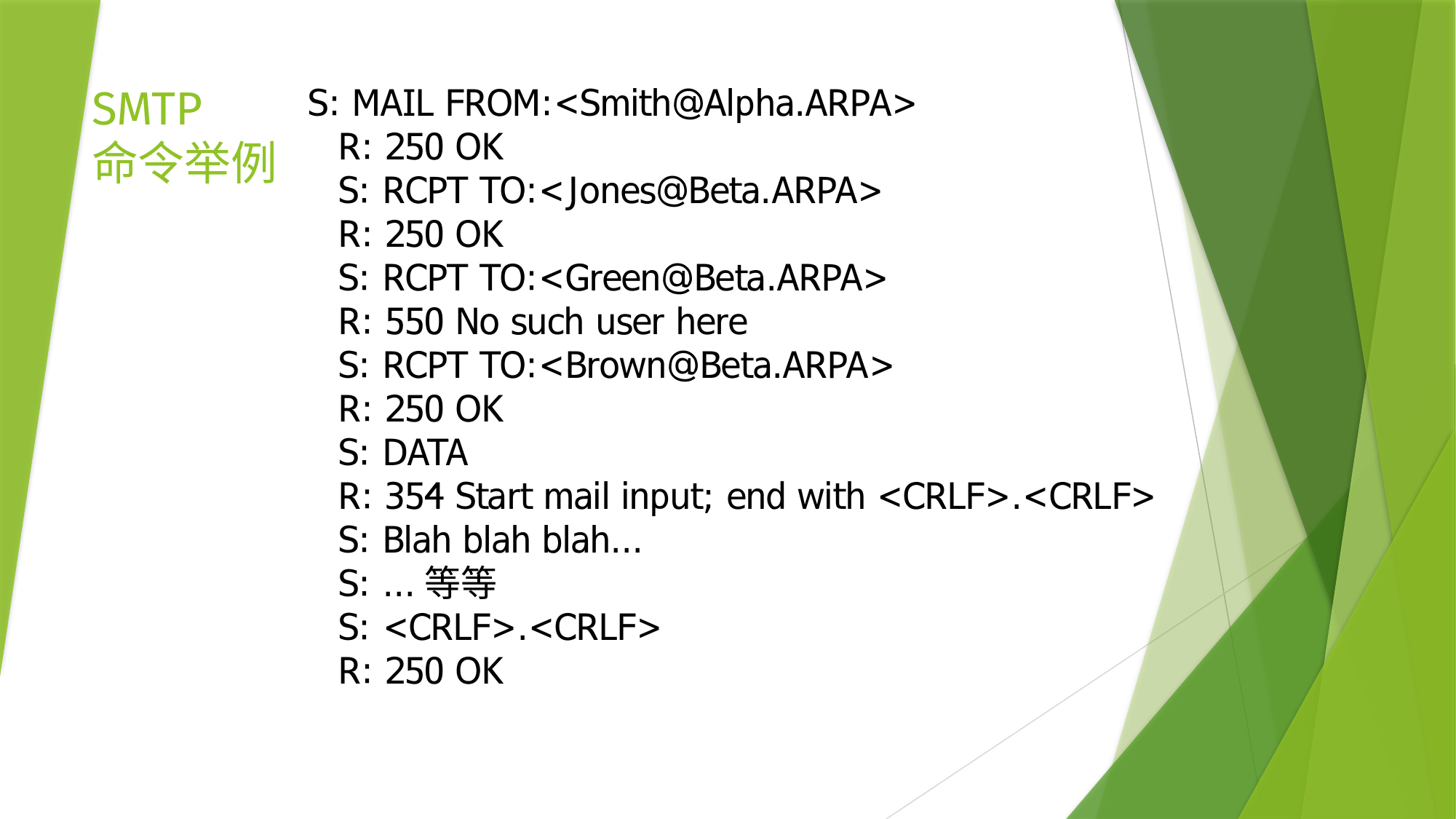

SMTP
命令举例
      S: MAIL FROM:<Smith@Alpha.ARPA>
　　R: 250 OK
　　S: RCPT TO:<Jones@Beta.ARPA>
　　R: 250 OK
　　S: RCPT TO:<Green@Beta.ARPA>
　　R: 550 No such user here
　　S: RCPT TO:<Brown@Beta.ARPA>
　　R: 250 OK
　　S: DATA
　　R: 354 Start mail input; end with <CRLF>.<CRLF>
　　S: Blah blah blah...
　　S: ...等等
　　S: <CRLF>.<CRLF>
　　R: 250 OK